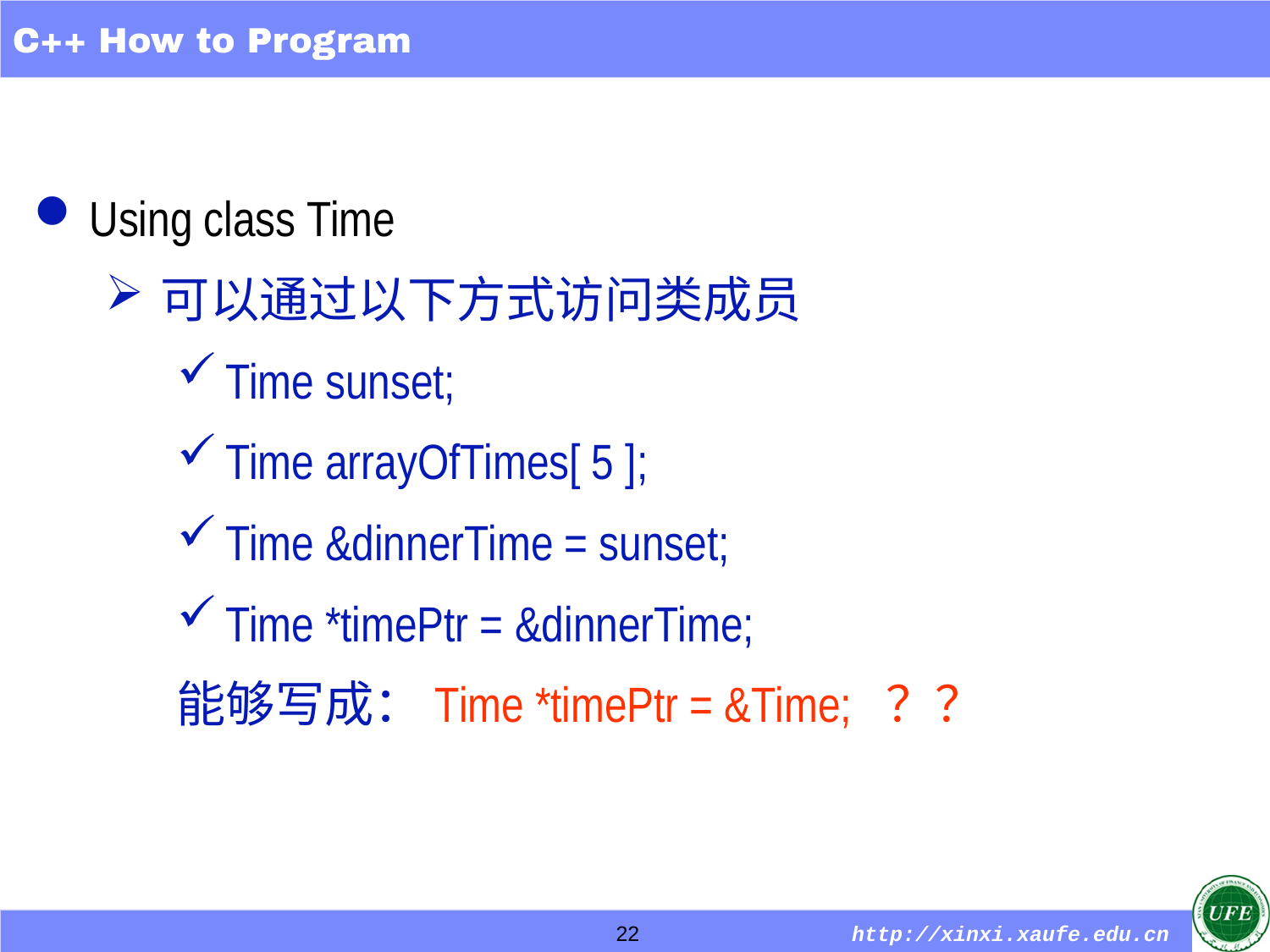

Using class Time
可以通过以下方式访问类成员
Time sunset;
Time arrayOfTimes[ 5 ];
Time &dinnerTime = sunset;
Time *timePtr = &dinnerTime;
能够写成：Time *timePtr = &Time;  ？？
22